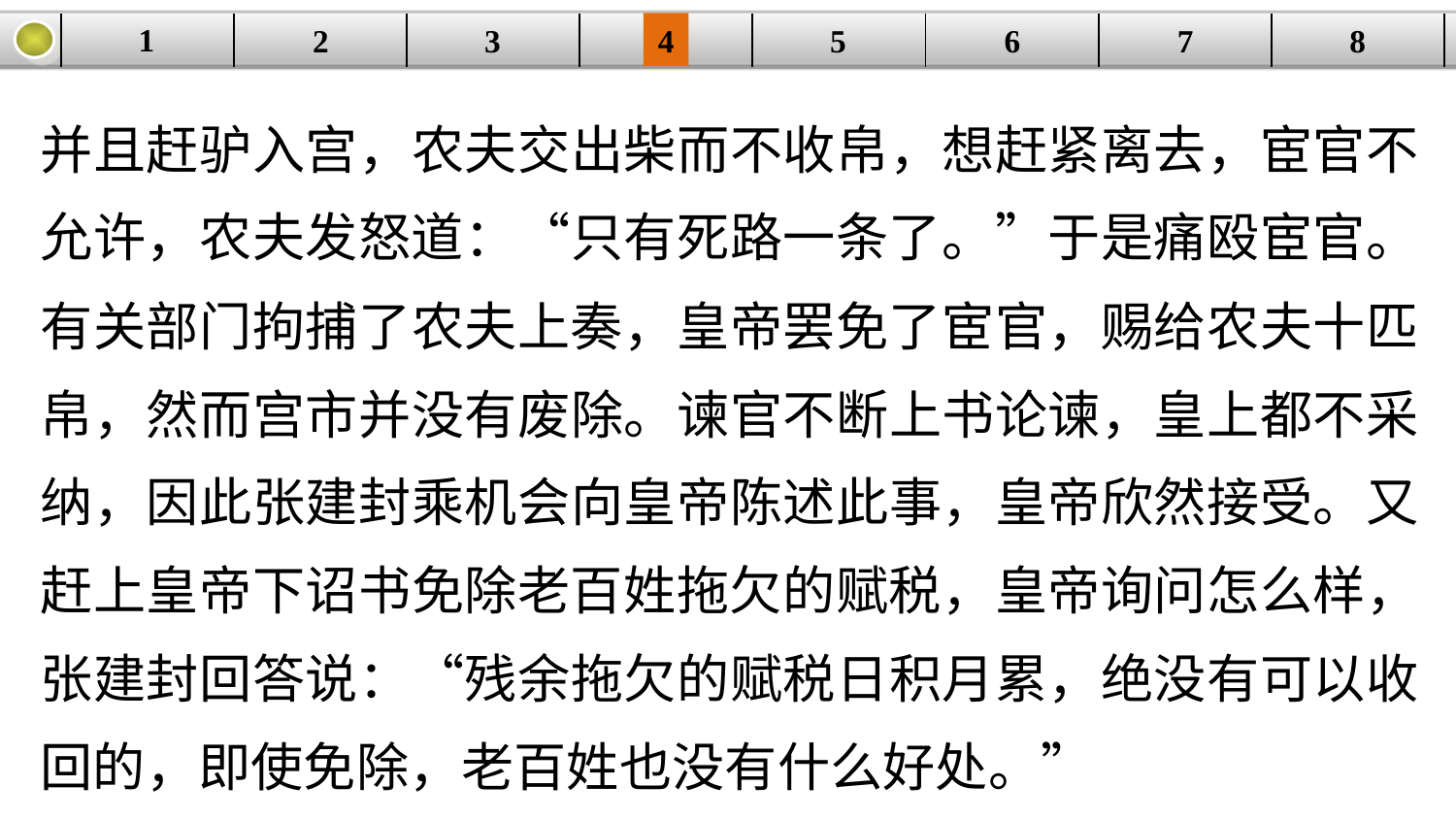

1
3
4
5
6
8
2
|  |  |  |  |  |  |  |  |
| --- | --- | --- | --- | --- | --- | --- | --- |
7

并且赶驴入宫，农夫交出柴而不收帛，想赶紧离去，宦官不允许，农夫发怒道：“只有死路一条了。”于是痛殴宦官。有关部门拘捕了农夫上奏，皇帝罢免了宦官，赐给农夫十匹帛，然而宫市并没有废除。谏官不断上书论谏，皇上都不采纳，因此张建封乘机会向皇帝陈述此事，皇帝欣然接受。又赶上皇帝下诏书免除老百姓拖欠的赋税，皇帝询问怎么样，张建封回答说：“残余拖欠的赋税日积月累，绝没有可以收回的，即使免除，老百姓也没有什么好处。”